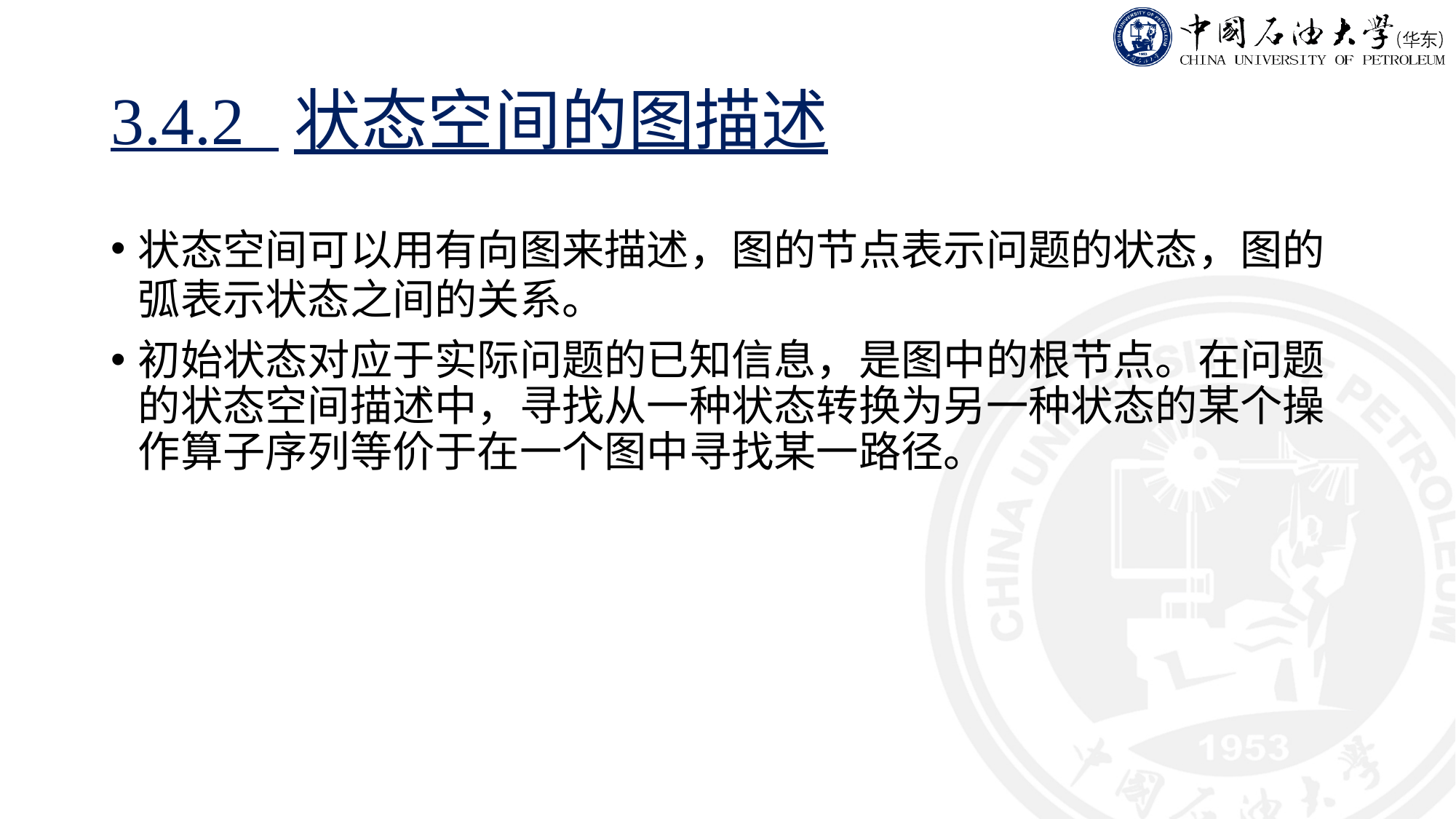

# 3.4.2  状态空间的图描述
状态空间可以用有向图来描述，图的节点表示问题的状态，图的弧表示状态之间的关系。
初始状态对应于实际问题的已知信息，是图中的根节点。在问题的状态空间描述中，寻找从一种状态转换为另一种状态的某个操作算子序列等价于在一个图中寻找某一路径。